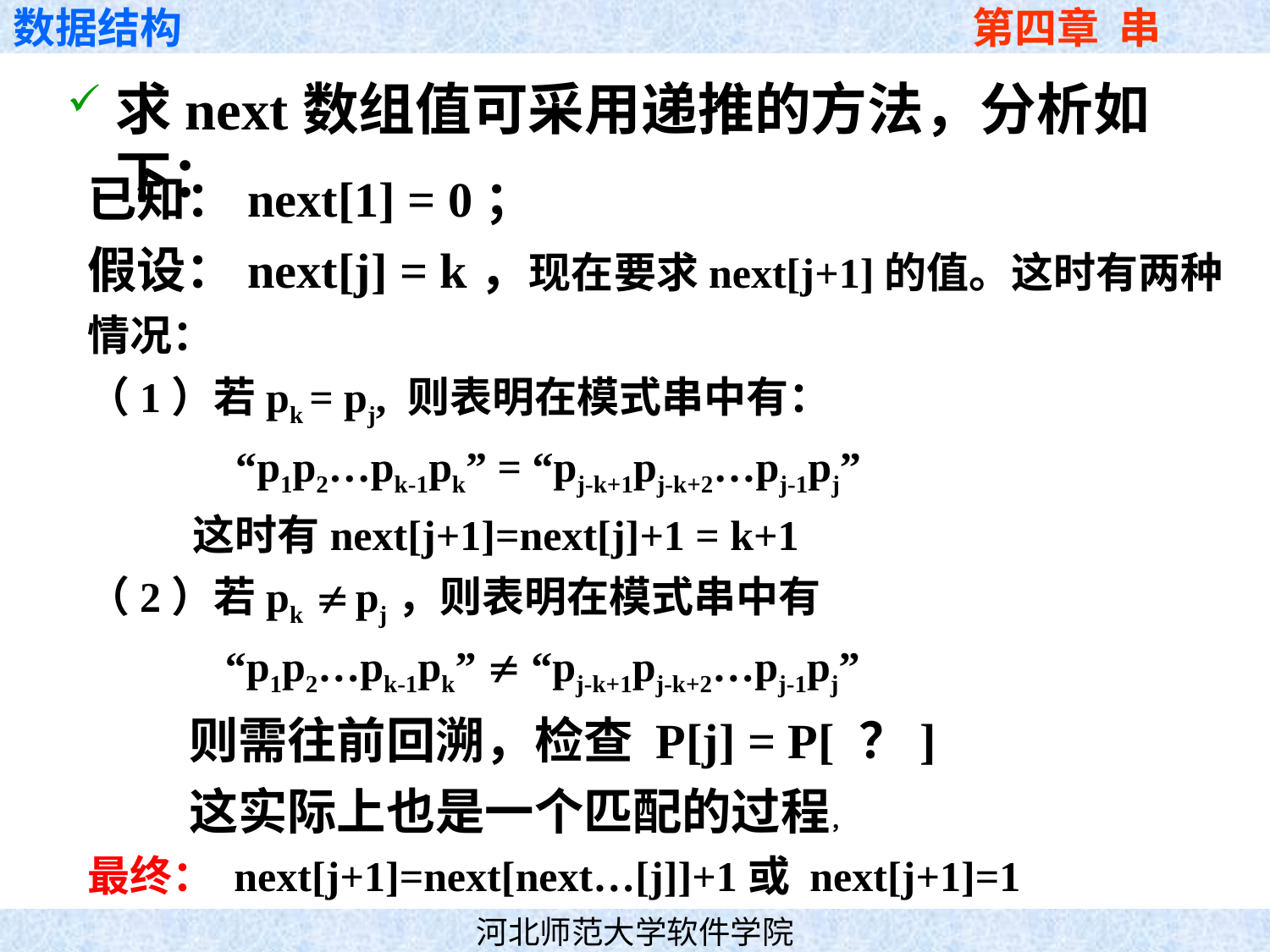

求next数组值可采用递推的方法，分析如下：
已知：next[1] = 0；
假设：next[j] = k，现在要求next[j+1]的值。这时有两种情况：
（1）若pk = pj, 则表明在模式串中有：
	  “p1p2…pk-1pk” = “pj-k+1pj-k+2…pj-1pj”
          这时有next[j+1]=next[j]+1 = k+1
（2）若pk  ≠ pj，则表明在模式串中有
	 “p1p2…pk-1pk” ≠ “pj-k+1pj-k+2…pj-1pj”
        则需往前回溯，检查 P[j] = P[ ？]
        这实际上也是一个匹配的过程，
最终： next[j+1]=next[next…[j]]+1或 next[j+1]=1